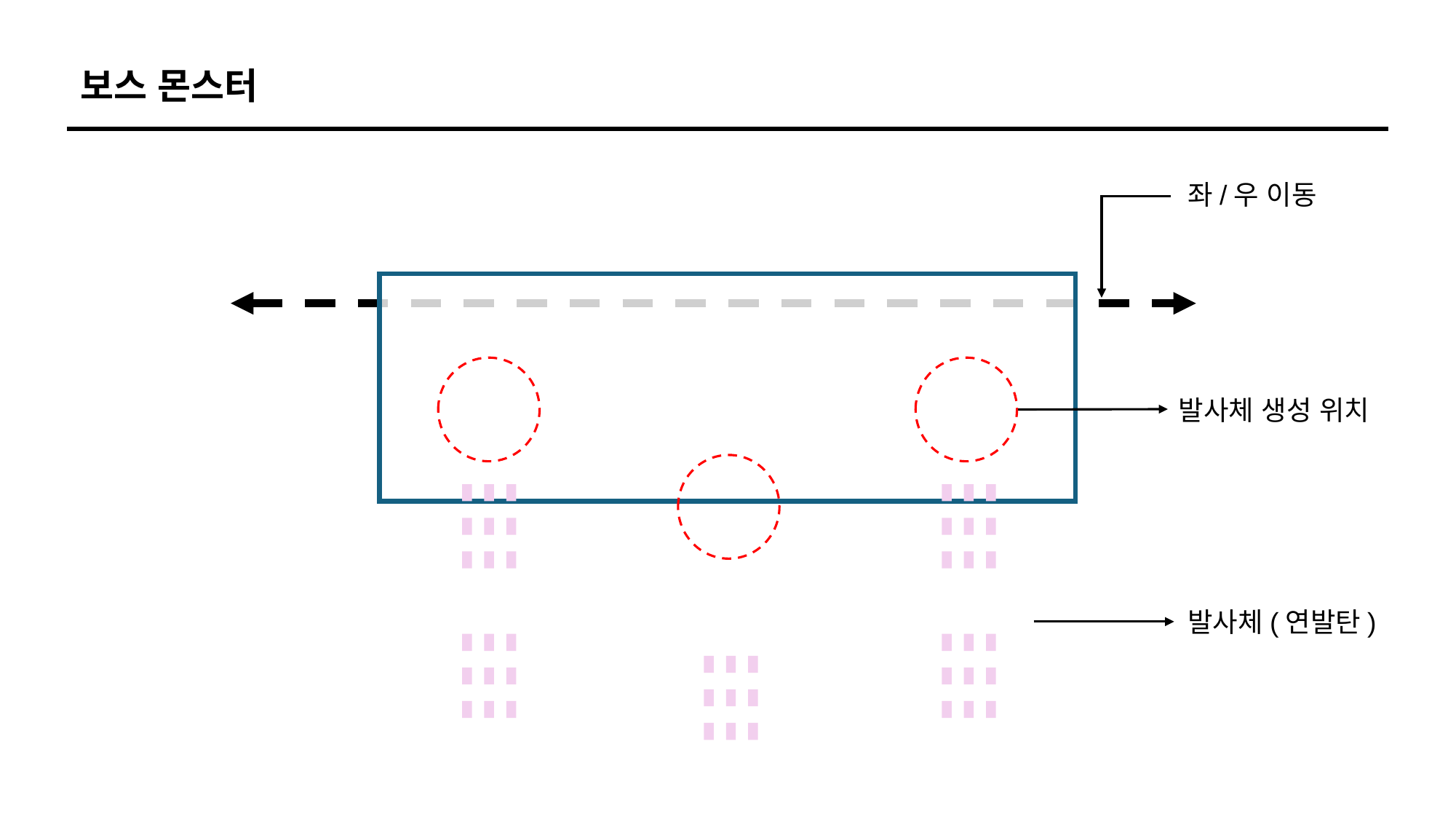

보스 몬스터
좌/우 이동

발사체 생성 위치

발사체(연발탄)